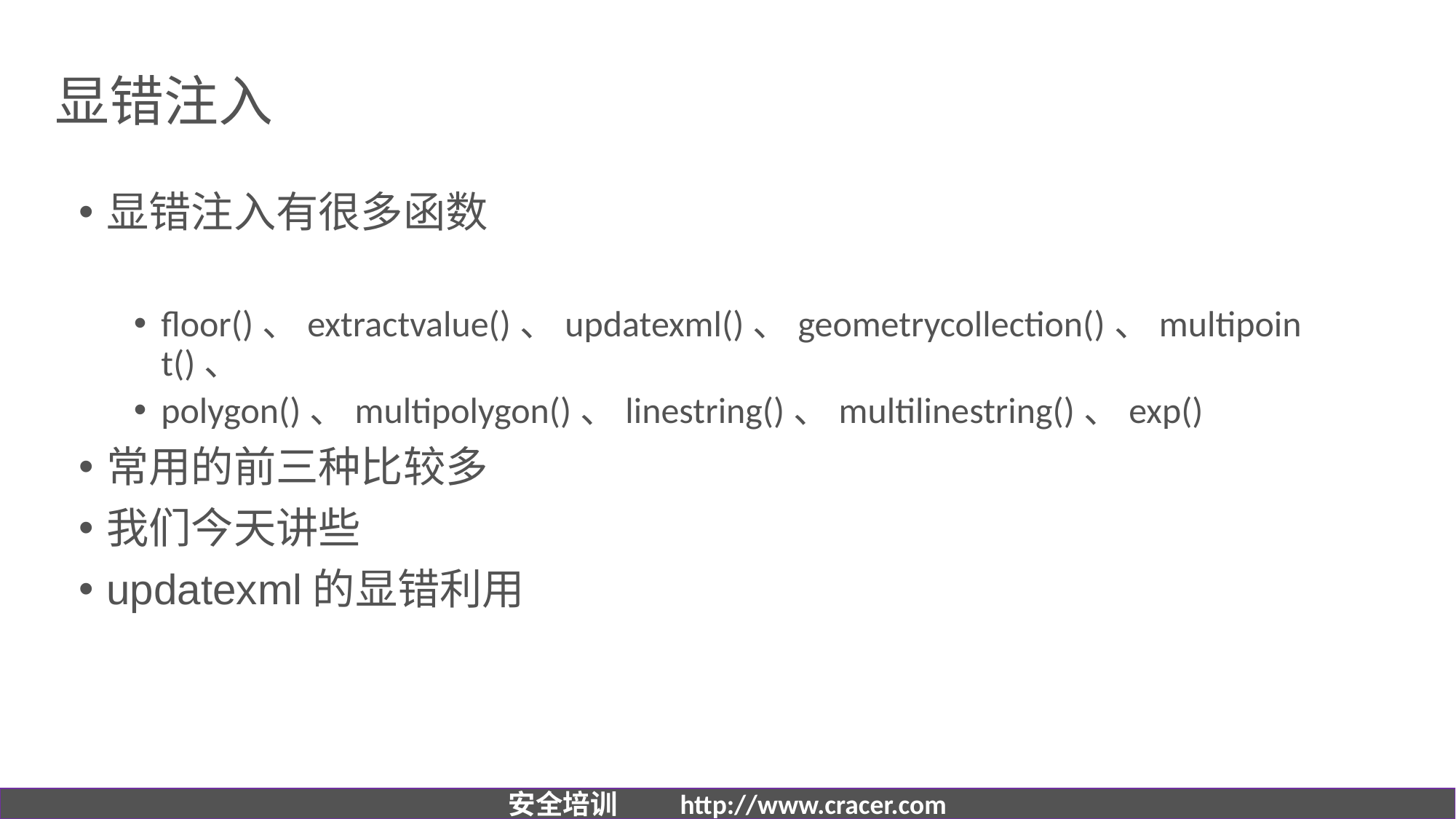

# 显错注入
显错注入有很多函数

floor()、extractvalue()、updatexml()、geometrycollection()、multipoint()、
polygon()、multipolygon()、linestring()、multilinestring()、exp()
常用的前三种比较多
我们今天讲些
updatexml的显错利用